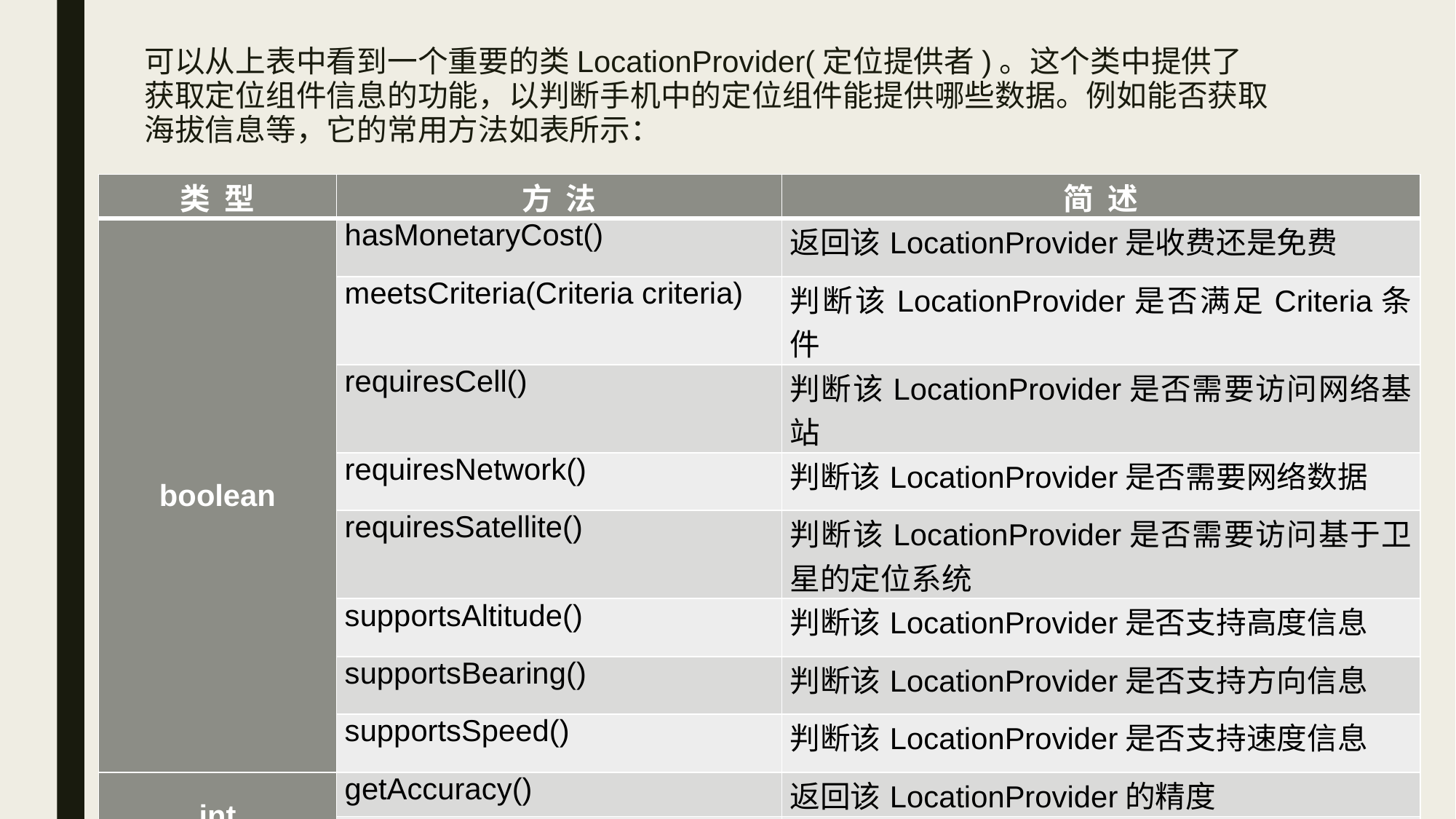

可以从上表中看到一个重要的类LocationProvider(定位提供者)。这个类中提供了获取定位组件信息的功能，以判断手机中的定位组件能提供哪些数据。例如能否获取海拔信息等，它的常用方法如表所示：
| 类 型 | 方 法 | 简 述 |
| --- | --- | --- |
| boolean | hasMonetaryCost() | 返回该LocationProvider是收费还是免费 |
|  | meetsCriteria(Criteria criteria) | 判断该LocationProvider是否满足Criteria条件 |
|  | requiresCell() | 判断该LocationProvider是否需要访问网络基站 |
|  | requiresNetwork() | 判断该LocationProvider是否需要网络数据 |
|  | requiresSatellite() | 判断该LocationProvider是否需要访问基于卫星的定位系统 |
|  | supportsAltitude() | 判断该LocationProvider是否支持高度信息 |
|  | supportsBearing() | 判断该LocationProvider是否支持方向信息 |
|  | supportsSpeed() | 判断该LocationProvider是否支持速度信息 |
| int | getAccuracy() | 返回该LocationProvider的精度 |
|  | getPowerRequirement() | 获取该LocationProvider的电源需求 |
| String | getName() | 返回该LocationProvider的名称 |